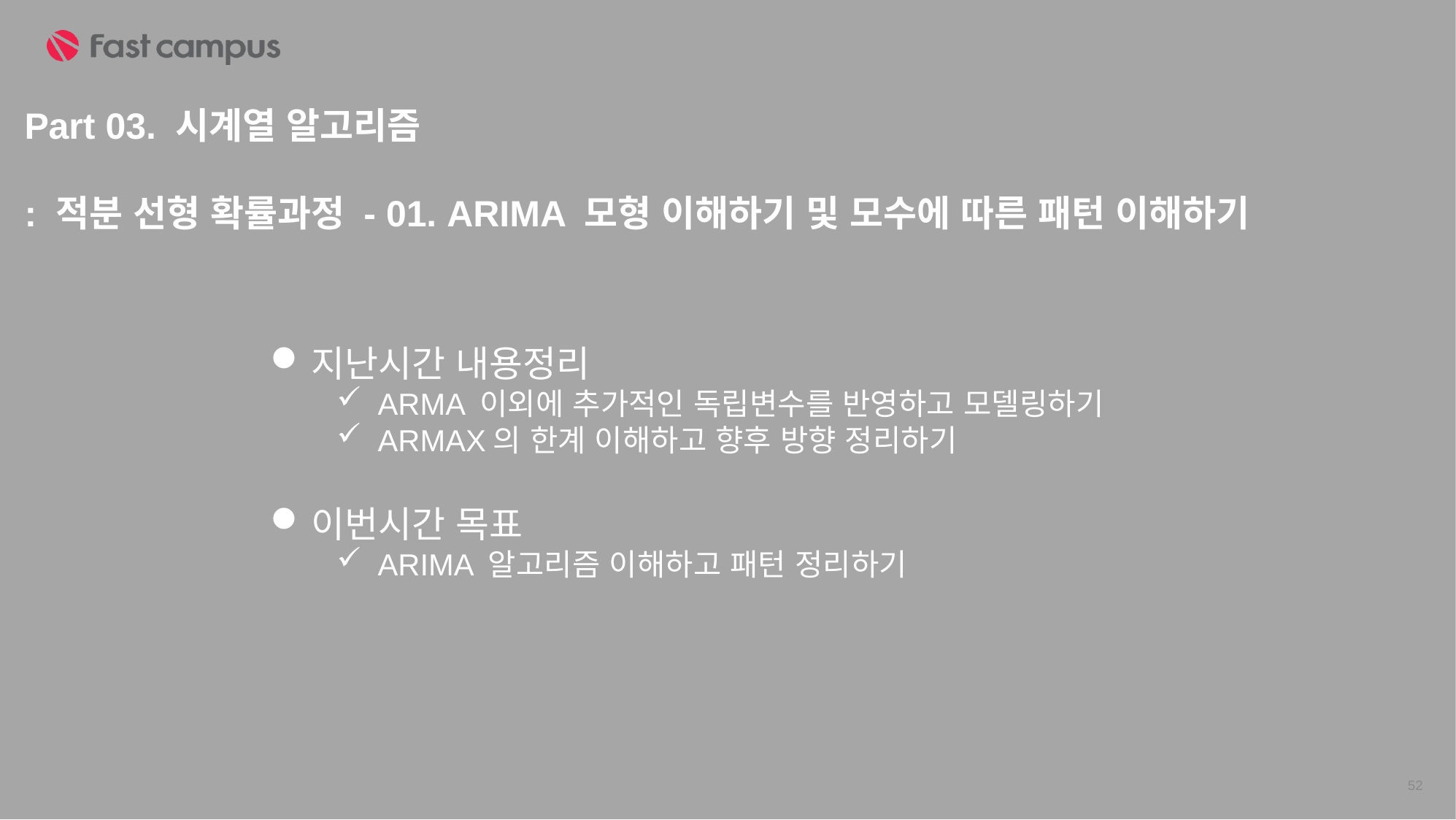

Part 03. 시계열 알고리즘

: 적분 선형 확률과정 - 01. ARIMA 모형 이해하기 및 모수에 따른 패턴 이해하기
지난시간 내용정리
ARMA 이외에 추가적인 독립변수를 반영하고 모델링하기
ARMAX의 한계 이해하고 향후 방향 정리하기

이번시간 목표
ARIMA 알고리즘 이해하고 패턴 정리하기
52